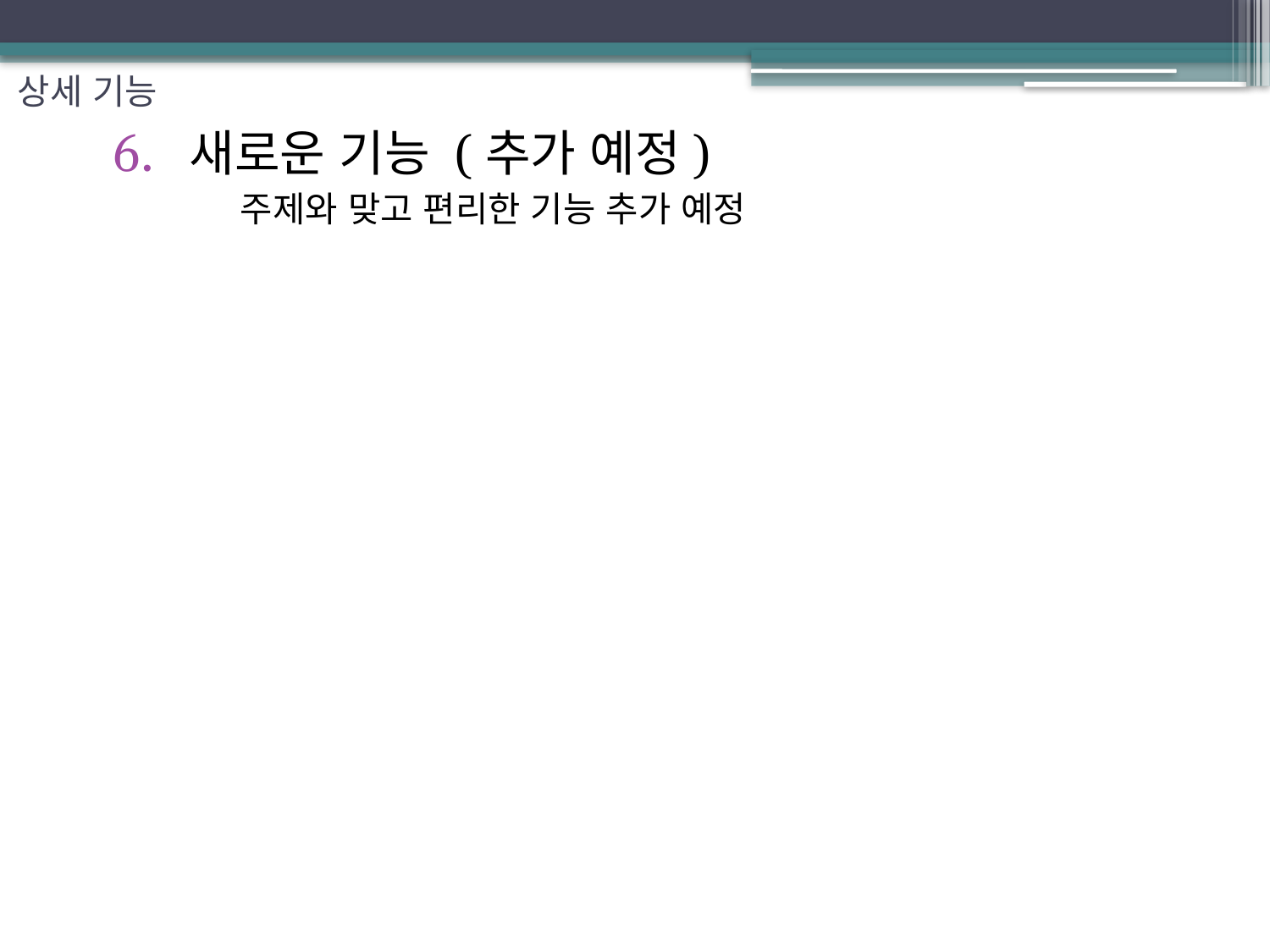

상세 기능
6.  새로운 기능 (추가 예정)
            주제와 맞고 편리한 기능 추가 예정